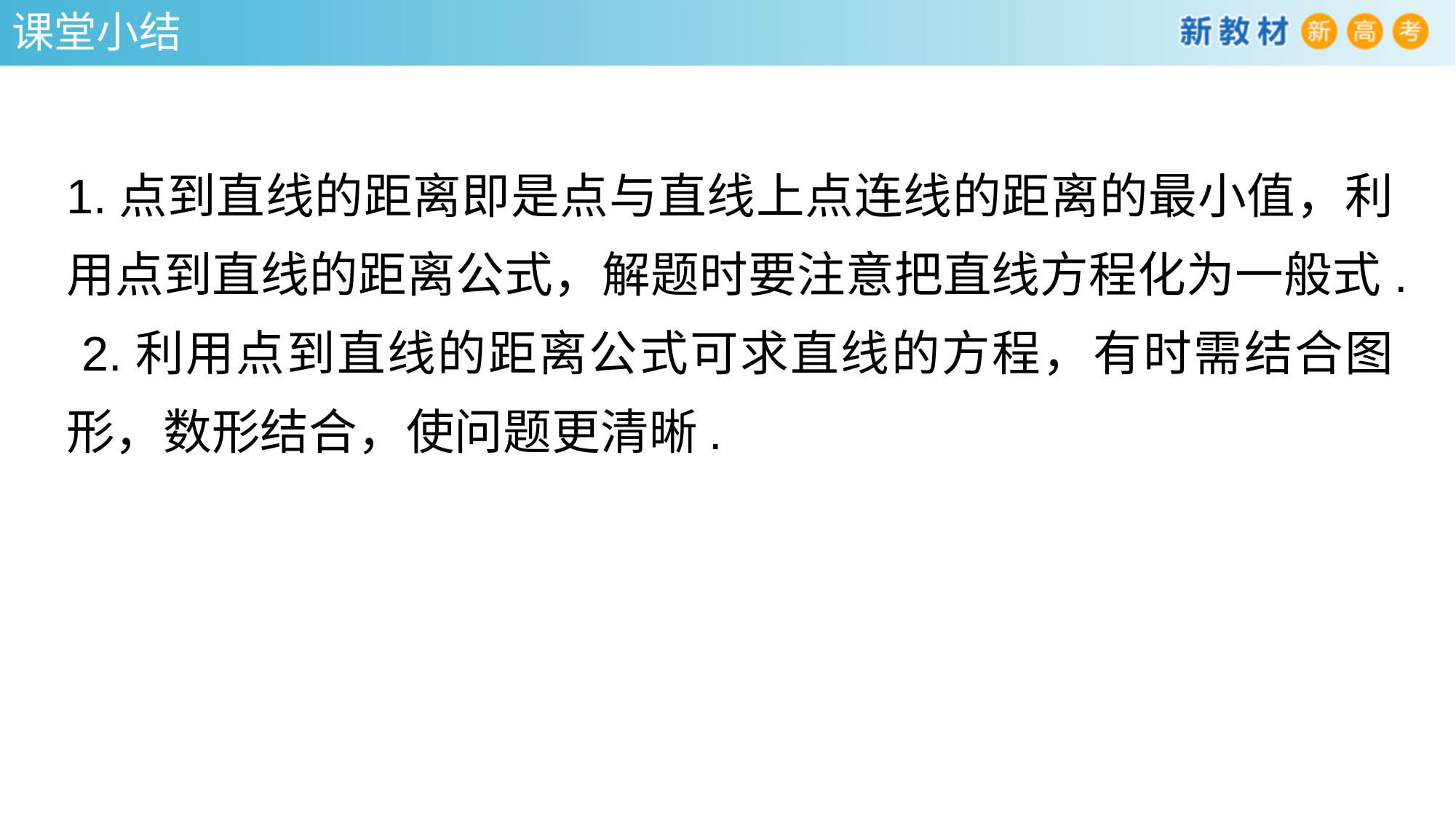

课堂小结
1.点到直线的距离即是点与直线上点连线的距离的最小值，利用点到直线的距离公式，解题时要注意把直线方程化为一般式. 2.利用点到直线的距离公式可求直线的方程，有时需结合图形，数形结合，使问题更清晰.